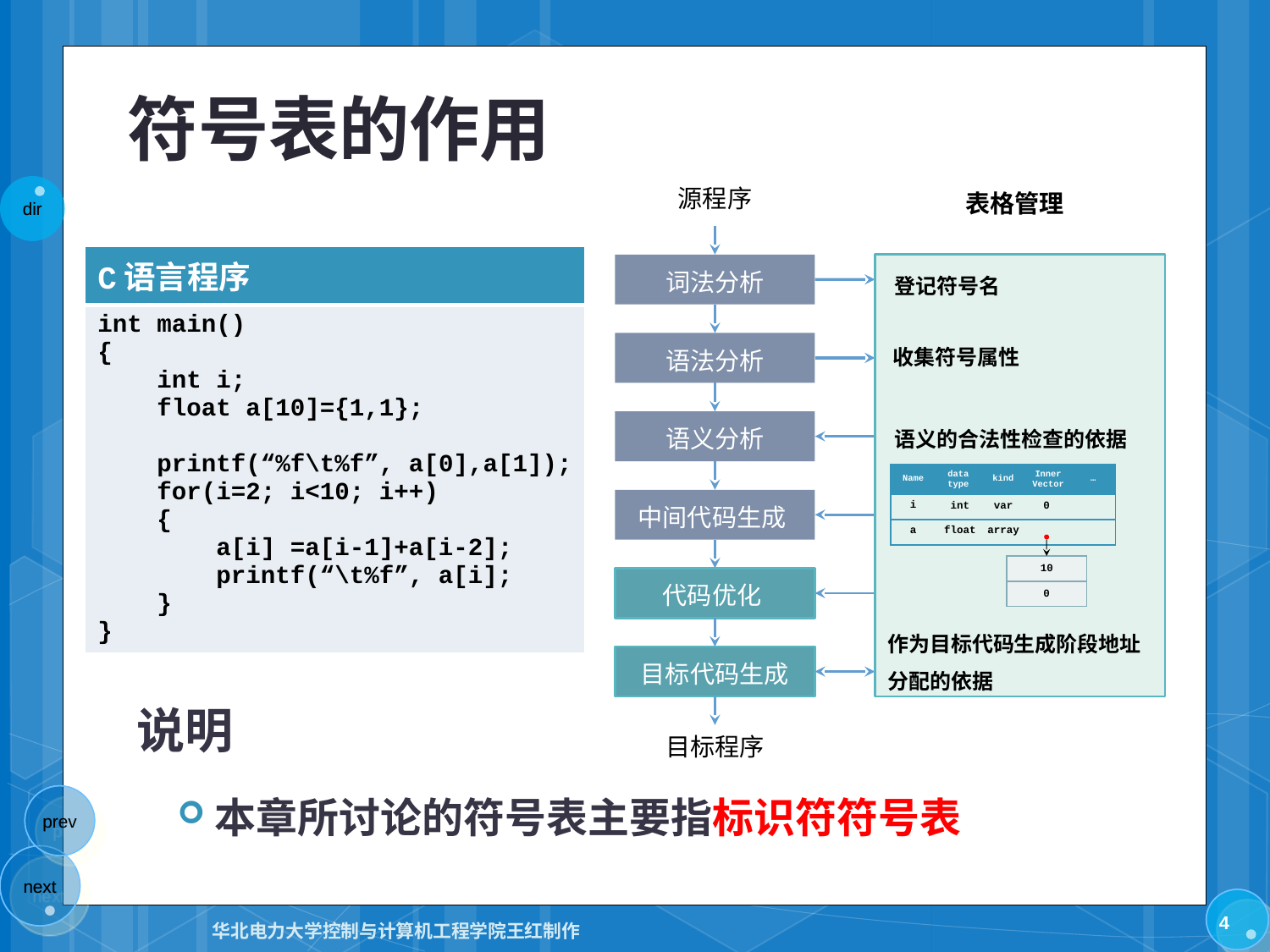

# 符号表的作用
源程序
表格管理
| C语言程序 |
| --- |
| int main() { int i; float a[10]={1,1}; printf(“%f\t%f”, a[0],a[1]); for(i=2; i<10; i++) { a[i] =a[i-1]+a[i-2]; printf(“\t%f”, a[i]; } } |
登记符号名

词法分析
收集符号属性
语法分析
语义的合法性检查的依据
语义分析
| Name | data type | kind | Inner Vector | … |
| --- | --- | --- | --- | --- |
| i |  |  |  |  |
| a |  |  |  |  |
中间代码生成
| int | var | 0 |
| --- | --- | --- |
| float | array |  |

| 10 |
| --- |
| 0 |
代码优化
作为目标代码生成阶段地址分配的依据
目标代码生成
说明
本章所讨论的符号表主要指标识符符号表
目标程序
4
华北电力大学控制与计算机工程学院王红制作